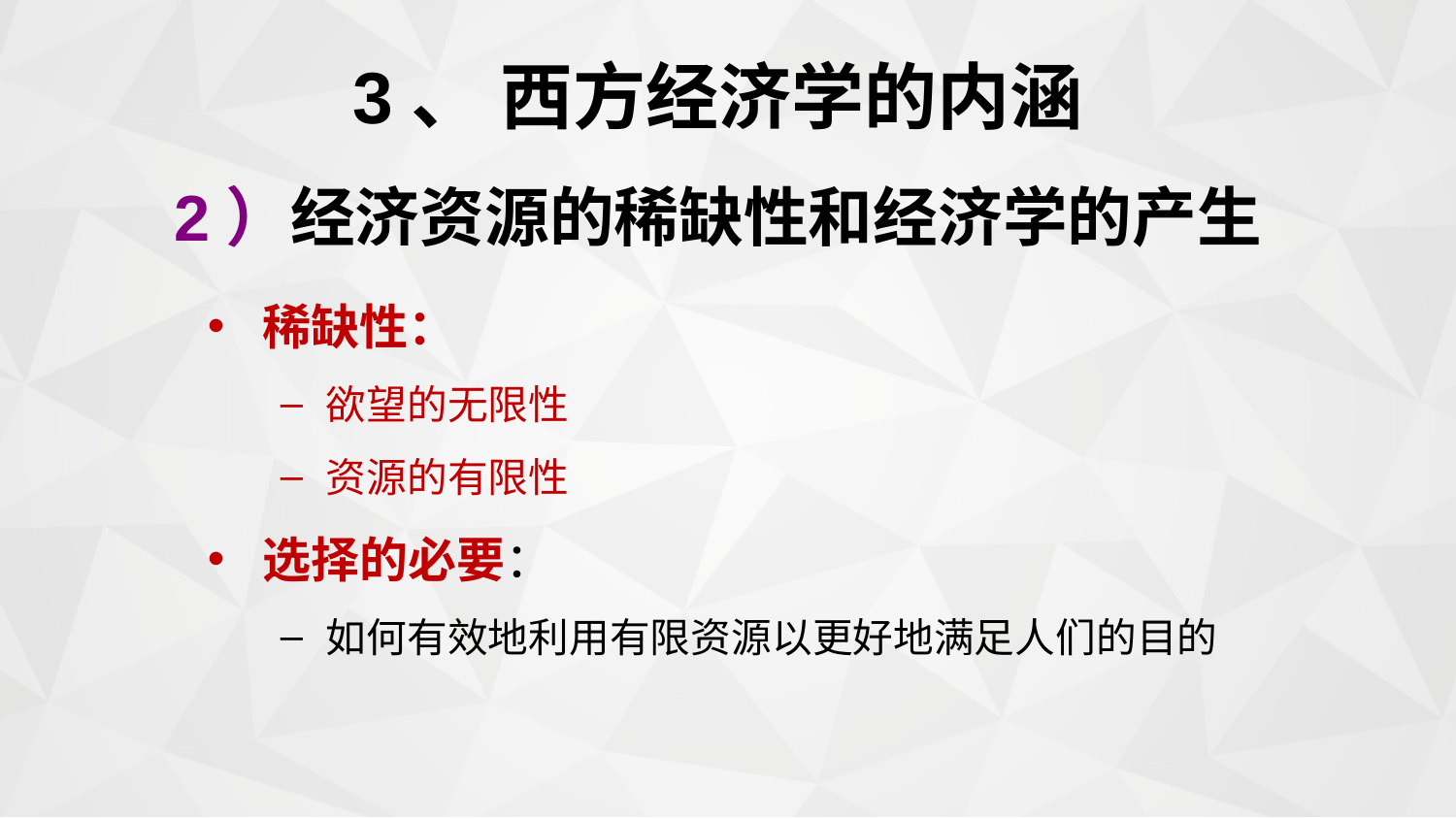

# 3、 西方经济学的内涵 2）经济资源的稀缺性和经济学的产生
稀缺性：
欲望的无限性
资源的有限性
选择的必要：
如何有效地利用有限资源以更好地满足人们的目的